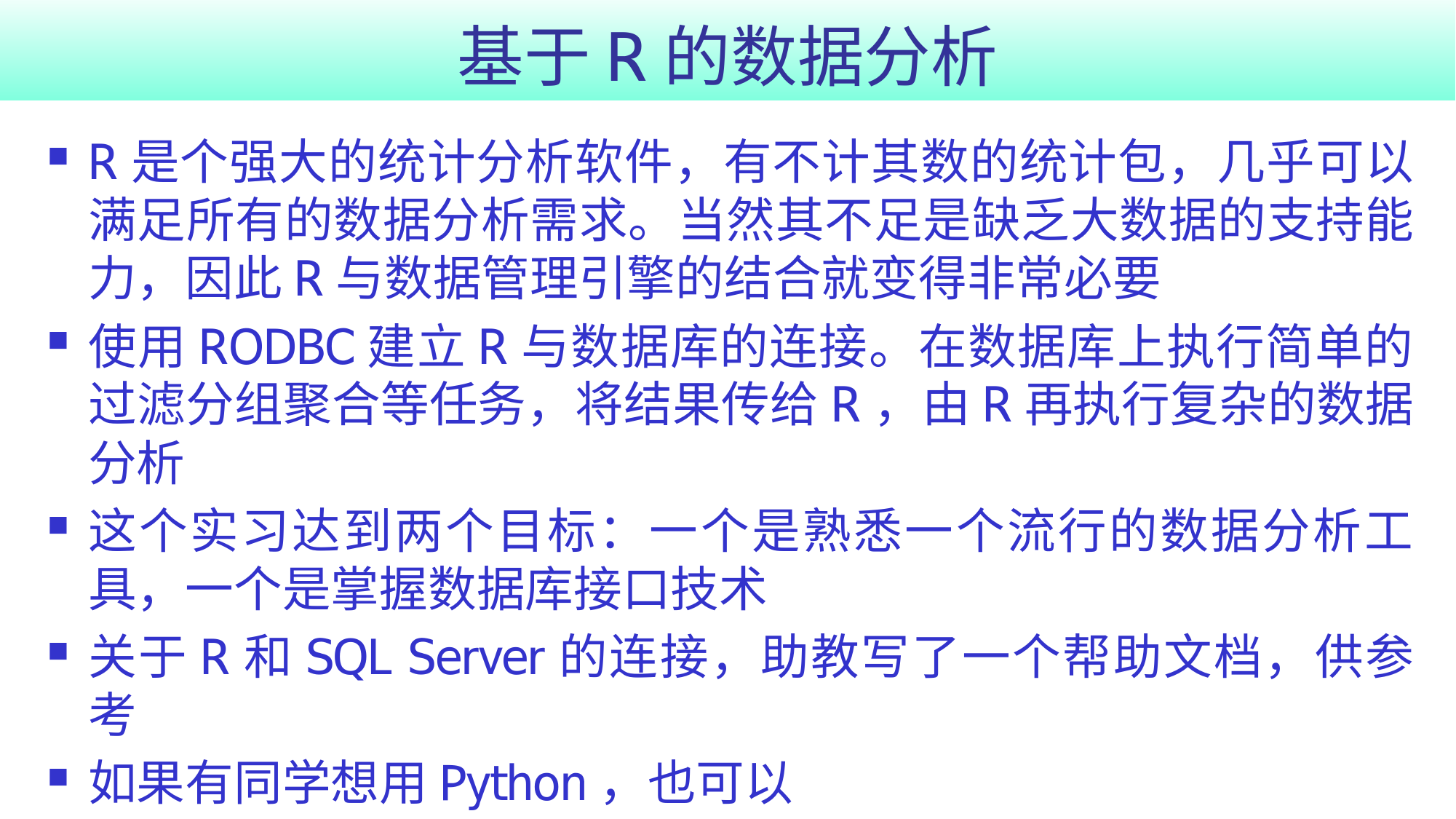

# 基于R的数据分析
R是个强大的统计分析软件，有不计其数的统计包，几乎可以满足所有的数据分析需求。当然其不足是缺乏大数据的支持能力，因此R与数据管理引擎的结合就变得非常必要
使用RODBC建立R与数据库的连接。在数据库上执行简单的过滤分组聚合等任务，将结果传给R，由R再执行复杂的数据分析
这个实习达到两个目标：一个是熟悉一个流行的数据分析工具，一个是掌握数据库接口技术
关于R和SQL Server的连接，助教写了一个帮助文档，供参考
如果有同学想用Python，也可以